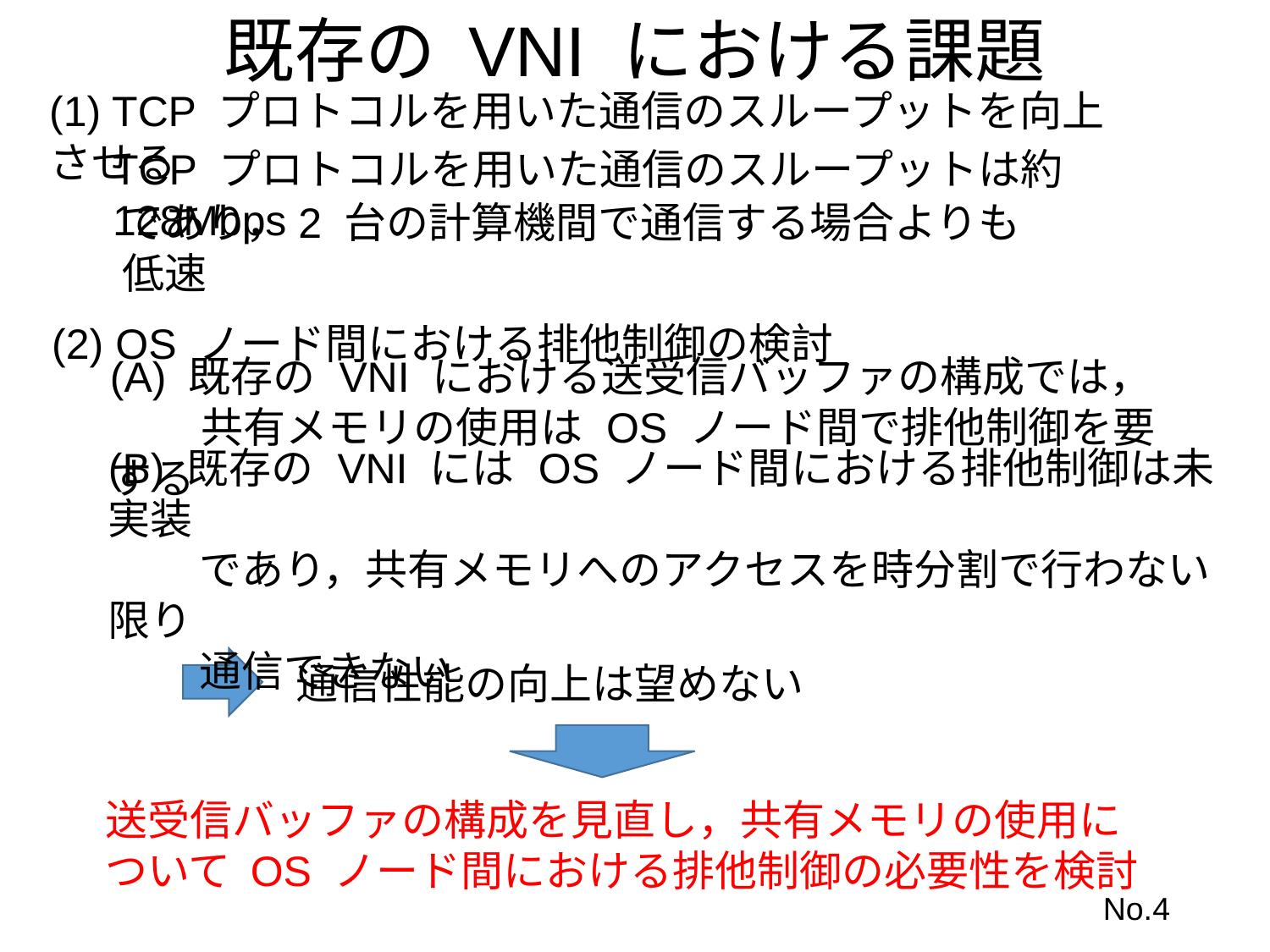

既存の VNI における課題
(1) TCP プロトコルを用いた通信のスループットを向上させる
TCP プロトコルを用いた通信のスループットは約 128Mbps
であり，2 台の計算機間で通信する場合よりも低速
(2) OS ノード間における排他制御の検討
(A) 既存の VNI における送受信バッファの構成では，
      共有メモリの使用は OS ノード間で排他制御を要する
(B) 既存の VNI には OS ノード間における排他制御は未実装
      であり，共有メモリへのアクセスを時分割で行わない限り
      通信できない

通信性能の向上は望めない

送受信バッファの構成を見直し，共有メモリの使用について OS ノード間における排他制御の必要性を検討
No.4